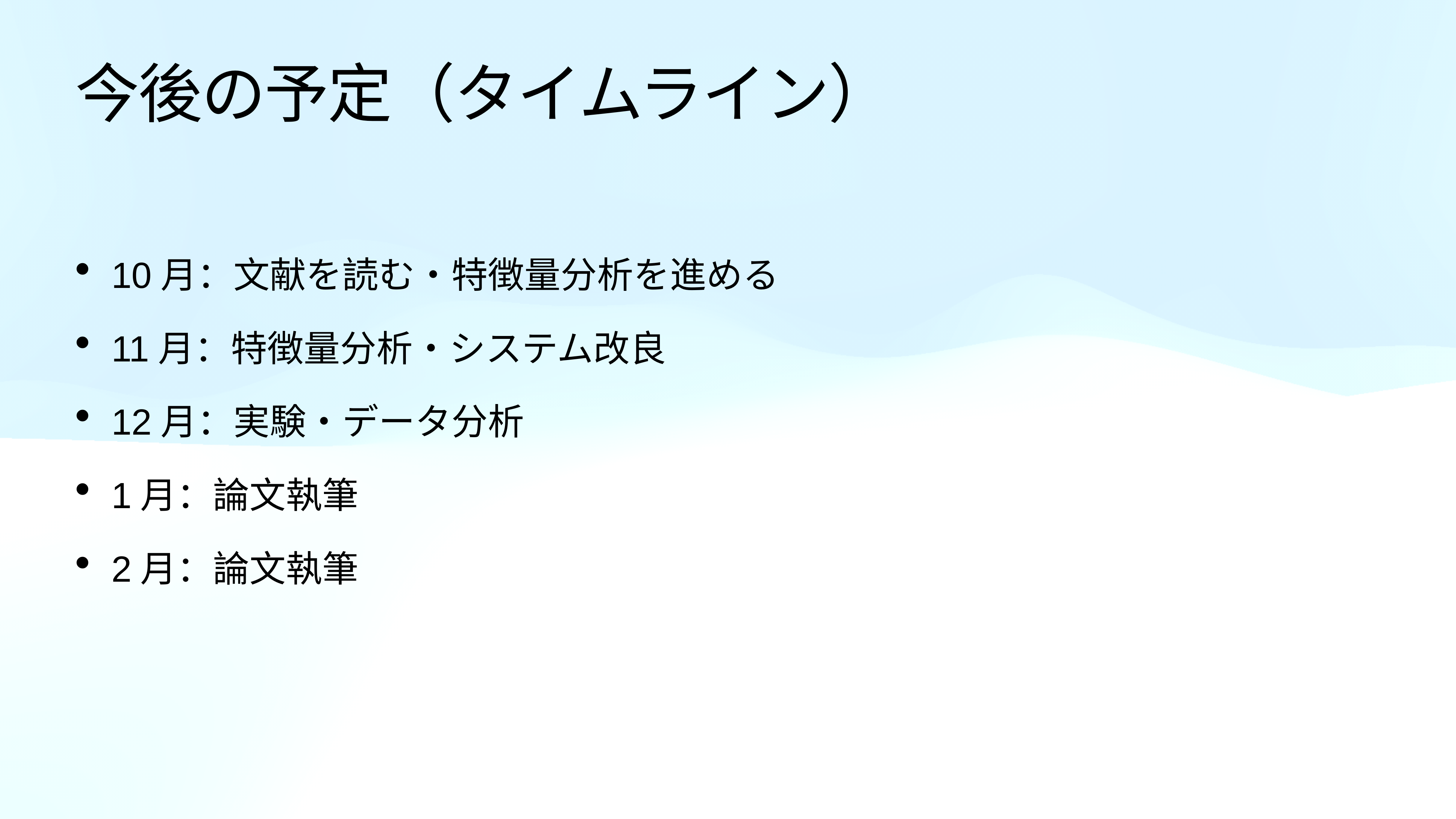

# 今後の予定（タイムライン）

10月：文献を読む・特徴量分析を進める
11月：特徴量分析・システム改良
12月：実験・データ分析
1月：論文執筆
2月：論文執筆